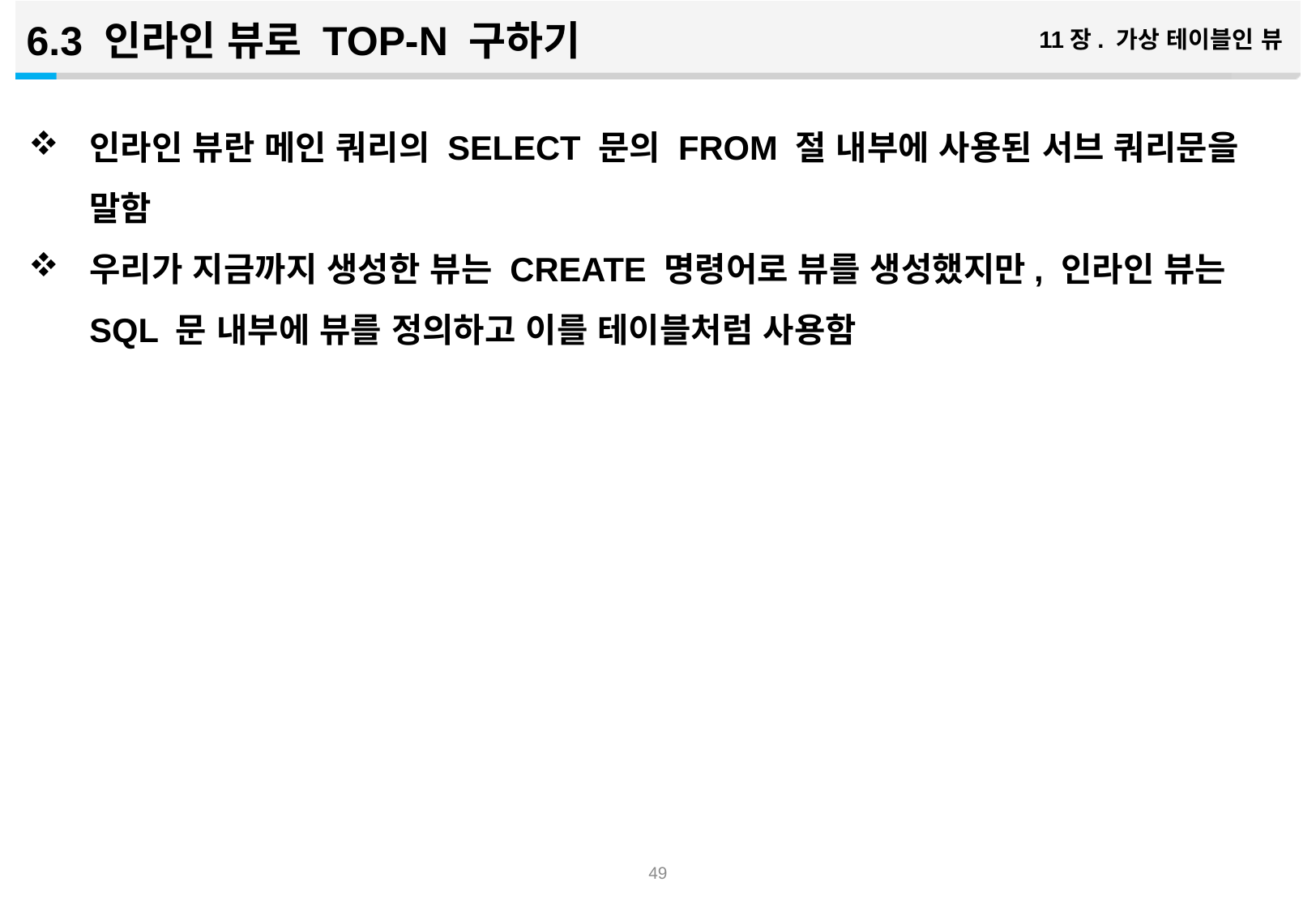

6.3 인라인 뷰로 TOP-N 구하기
11장. 가상 테이블인 뷰
인라인 뷰란 메인 쿼리의 SELECT 문의 FROM 절 내부에 사용된 서브 쿼리문을 말함
우리가 지금까지 생성한 뷰는 CREATE 명령어로 뷰를 생성했지만, 인라인 뷰는 SQL 문 내부에 뷰를 정의하고 이를 테이블처럼 사용함
49